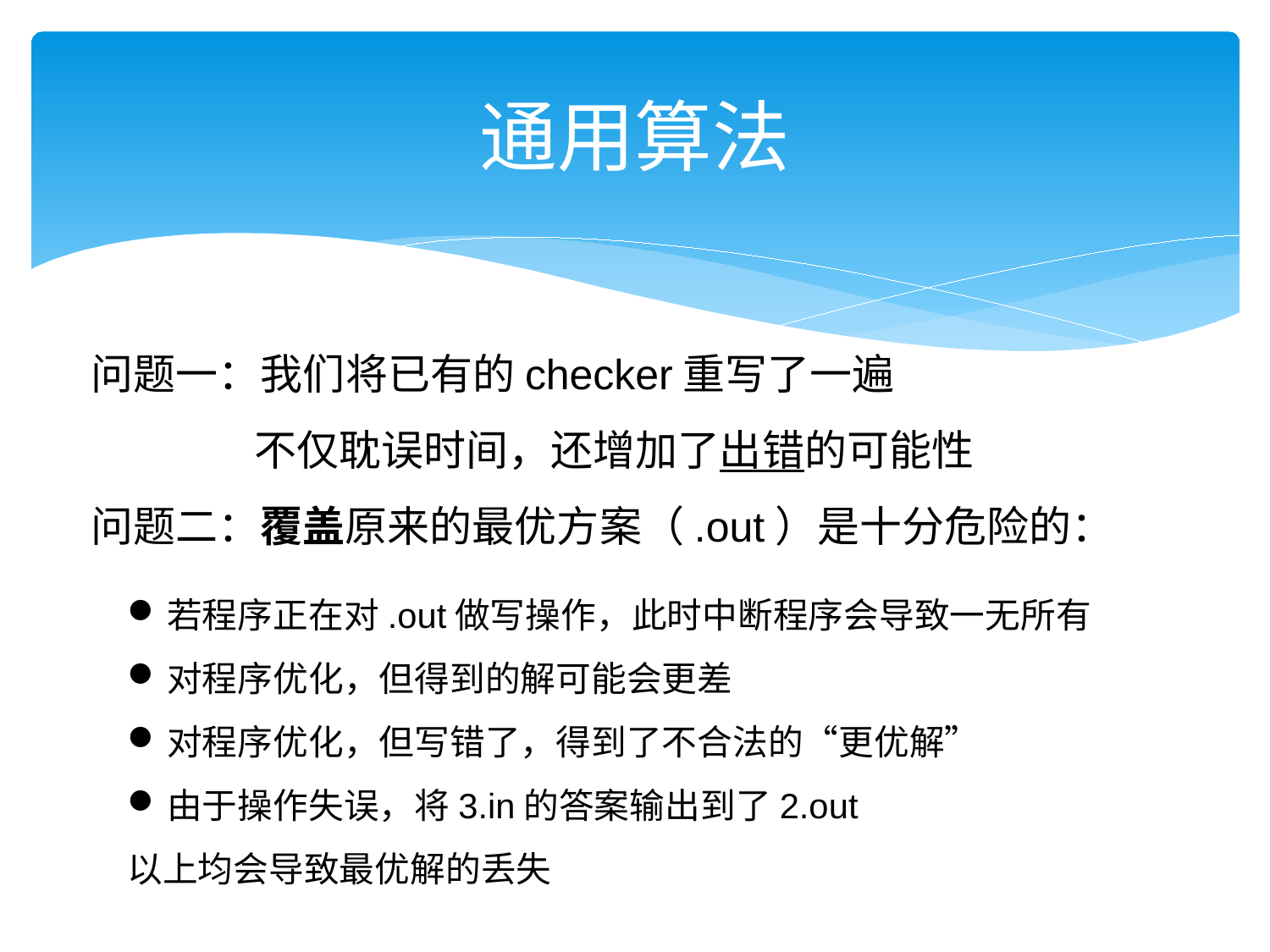

# 通用算法
问题一：我们将已有的checker重写了一遍
                不仅耽误时间，还增加了出错的可能性
问题二：覆盖原来的最优方案（.out）是十分危险的：
若程序正在对.out做写操作，此时中断程序会导致一无所有
对程序优化，但得到的解可能会更差
对程序优化，但写错了，得到了不合法的“更优解”
由于操作失误，将3.in的答案输出到了2.out
以上均会导致最优解的丢失